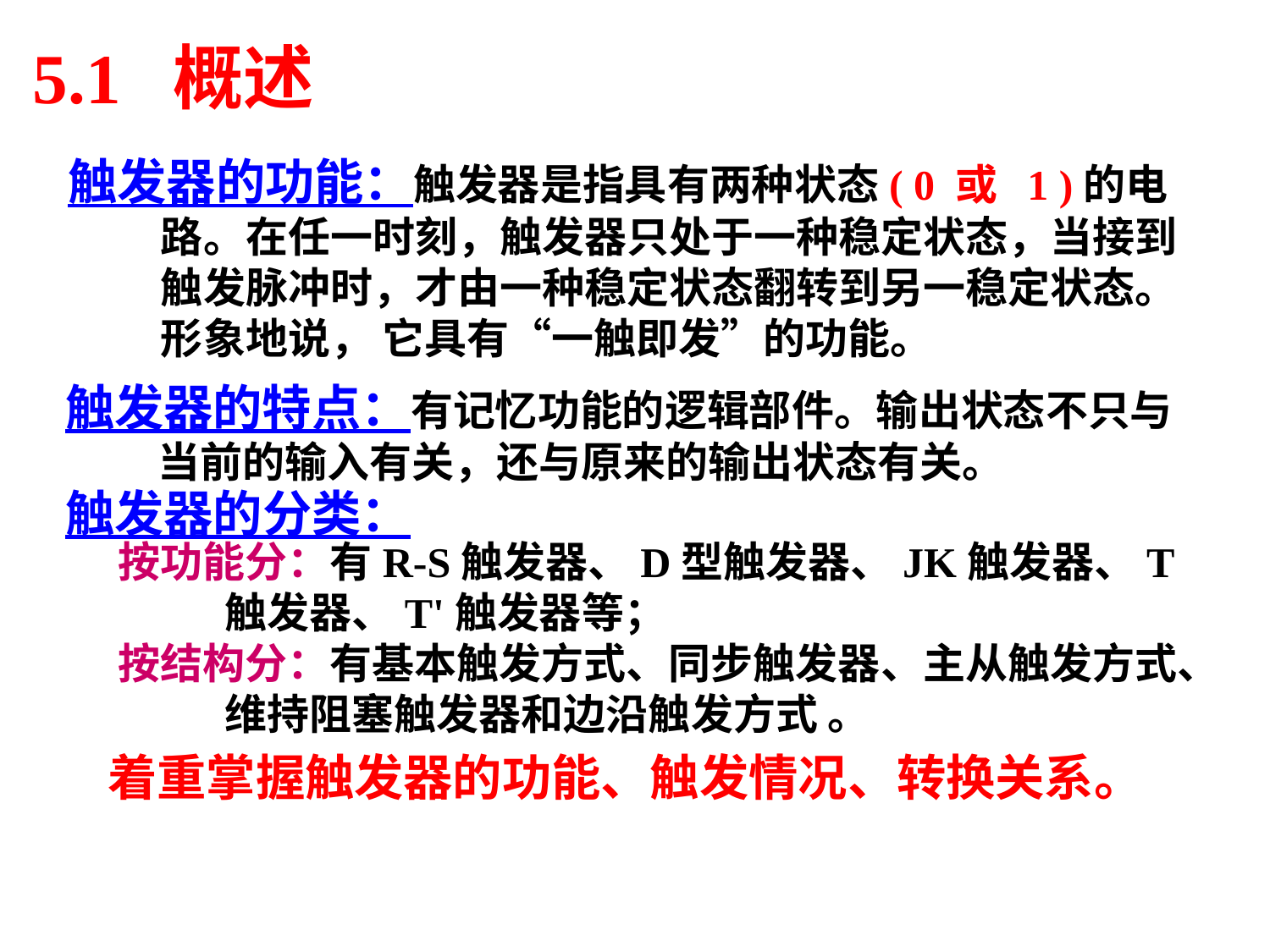

5.1  概述
触发器的功能：触发器是指具有两种状态( 0 或  1 )的电路。在任一时刻，触发器只处于一种稳定状态，当接到触发脉冲时，才由一种稳定状态翻转到另一稳定状态。形象地说， 它具有“一触即发”的功能。
触发器的特点：有记忆功能的逻辑部件。输出状态不只与当前的输入有关，还与原来的输出状态有关。
触发器的分类：
按功能分：有R-S触发器、D型触发器、JK触发器、T触发器、T'触发器等；
按结构分：有基本触发方式、同步触发器、主从触发方式、维持阻塞触发器和边沿触发方式 。
着重掌握触发器的功能、触发情况、转换关系。